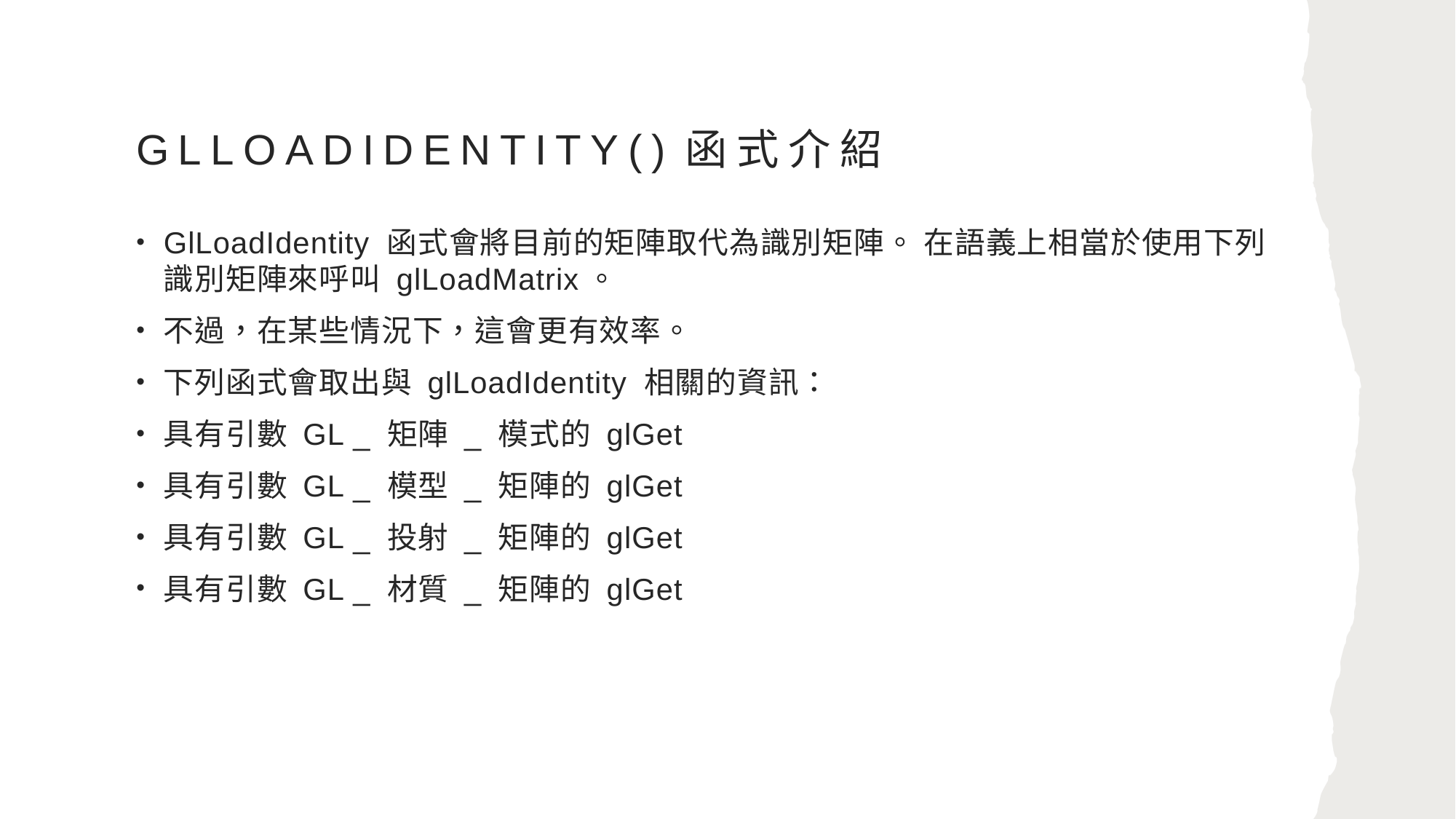

# glLoadIdentity()函式介紹
GlLoadIdentity 函式會將目前的矩陣取代為識別矩陣。 在語義上相當於使用下列識別矩陣來呼叫 glLoadMatrix。
不過，在某些情況下，這會更有效率。
下列函式會取出與 glLoadIdentity 相關的資訊：
具有引數 GL _ 矩陣 _ 模式的 glGet
具有引數 GL _ 模型 _ 矩陣的 glGet
具有引數 GL _ 投射 _ 矩陣的 glGet
具有引數 GL _ 材質 _ 矩陣的 glGet